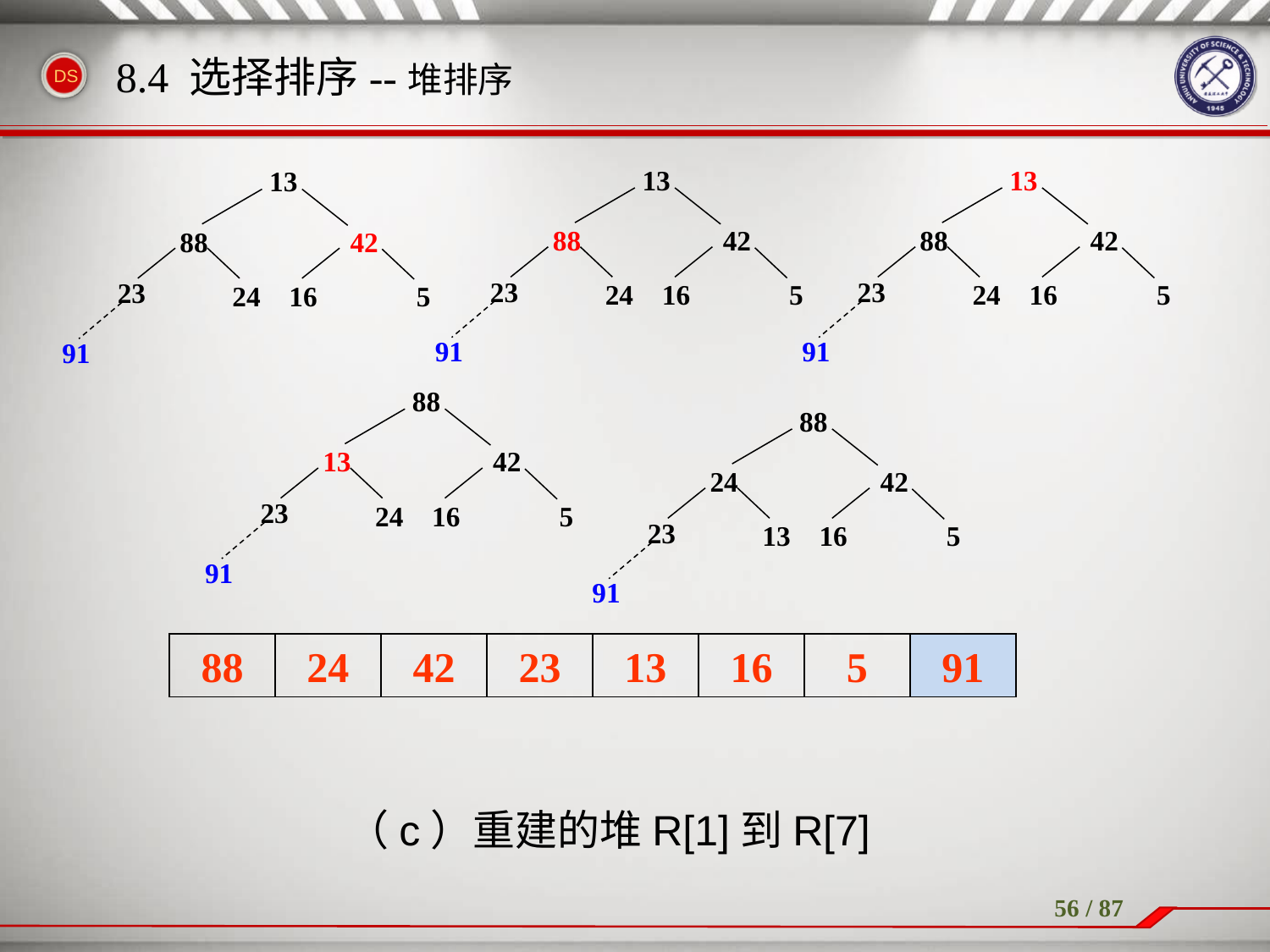

8.4 选择排序--堆排序
13

42
88

23
24
16
5

91
13

42
88

23
24
16
5

91
13

42
88

23
24
16
5

91
88

42
13

23
24
16
5

91
88

42
24

23
13
16
5

91
88
24
42
23
13
16
5
91
（c）重建的堆R[1]到R[7]